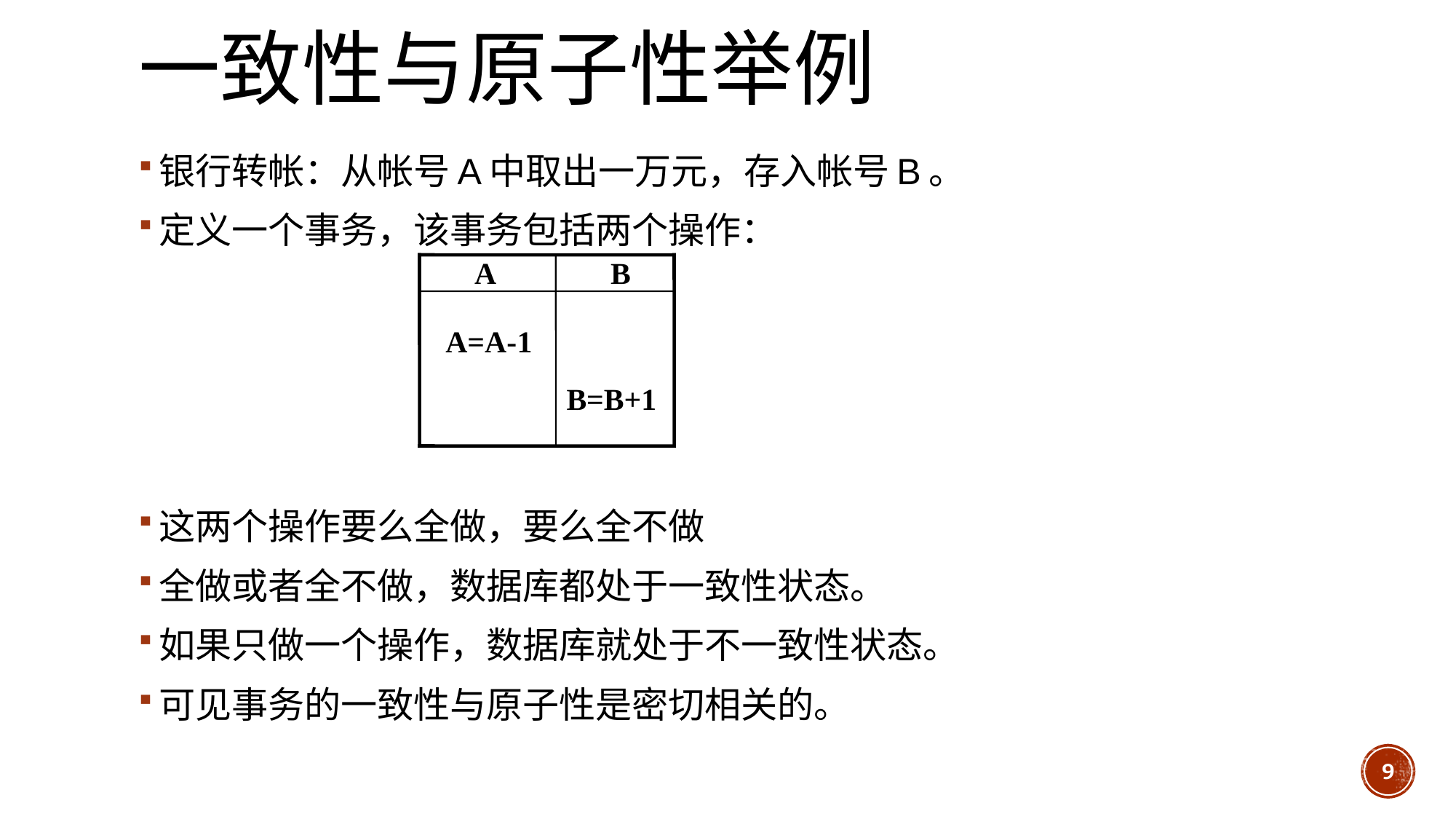

# 一致性与原子性举例
银行转帐：从帐号A中取出一万元，存入帐号B。
定义一个事务，该事务包括两个操作：

这两个操作要么全做，要么全不做
全做或者全不做，数据库都处于一致性状态。
如果只做一个操作，数据库就处于不一致性状态。
可见事务的一致性与原子性是密切相关的。

A
B

  A=A-1

B=B+1

9